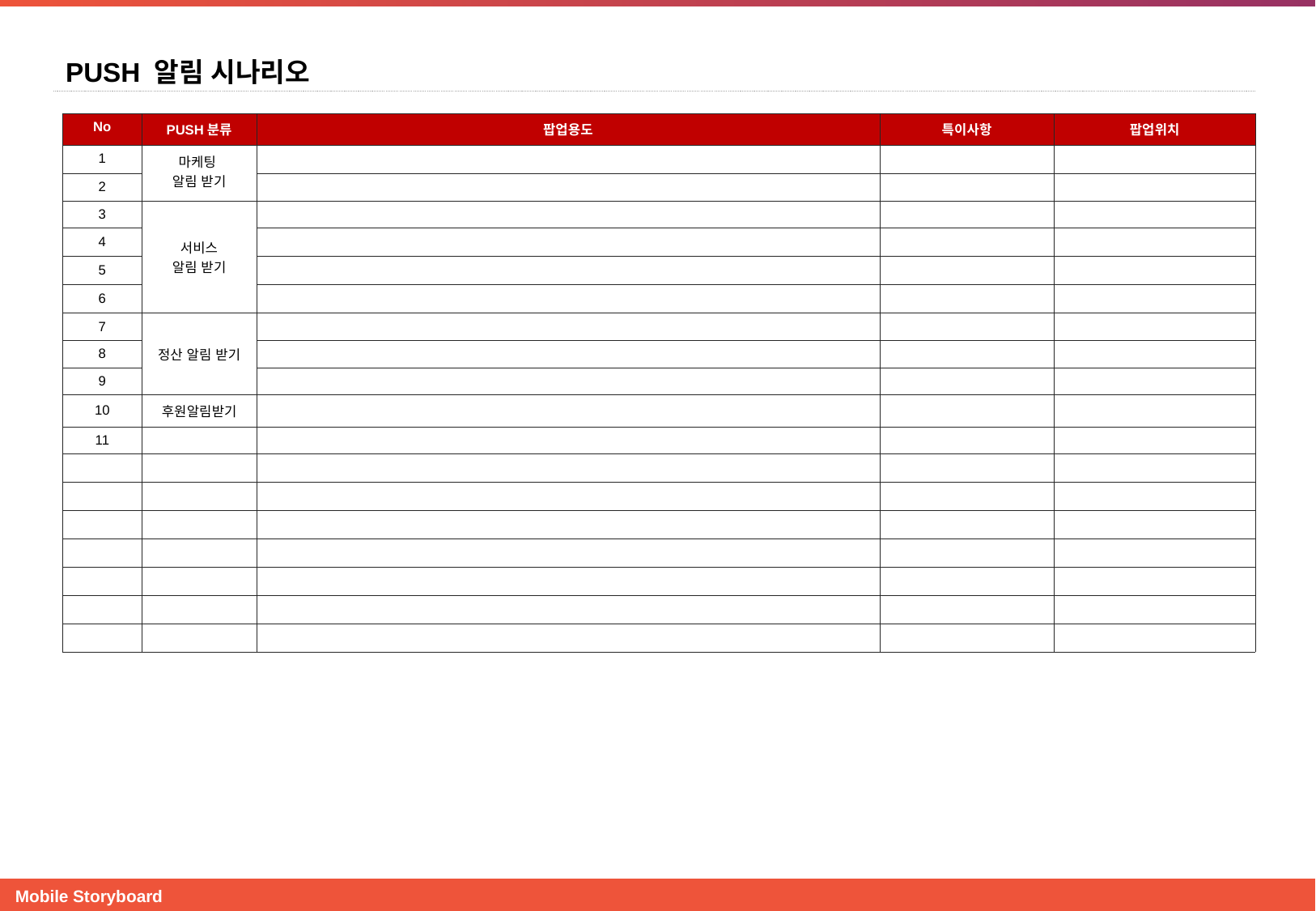

PUSH 알림 시나리오
| No | PUSH분류 | 팝업용도 | 특이사항 | 팝업위치 |
| --- | --- | --- | --- | --- |
| 1 | 마케팅 알림 받기 |  |  |  |
| 2 |  |  |  |  |
| 3 | 서비스 알림 받기 |  |  |  |
| 4 |  |  |  |  |
| 5 |  |  |  |  |
| 6 |  |  |  |  |
| 7 | 정산 알림 받기 |  |  |  |
| 8 |  |  |  |  |
| 9 |  |  |  |  |
| 10 | 후원알림받기 |  |  |  |
| 11 |  |  |  |  |
|  |  |  |  |  |
|  |  |  |  |  |
|  |  |  |  |  |
|  |  |  |  |  |
|  |  |  |  |  |
|  |  |  |  |  |
|  |  |  |  |  |